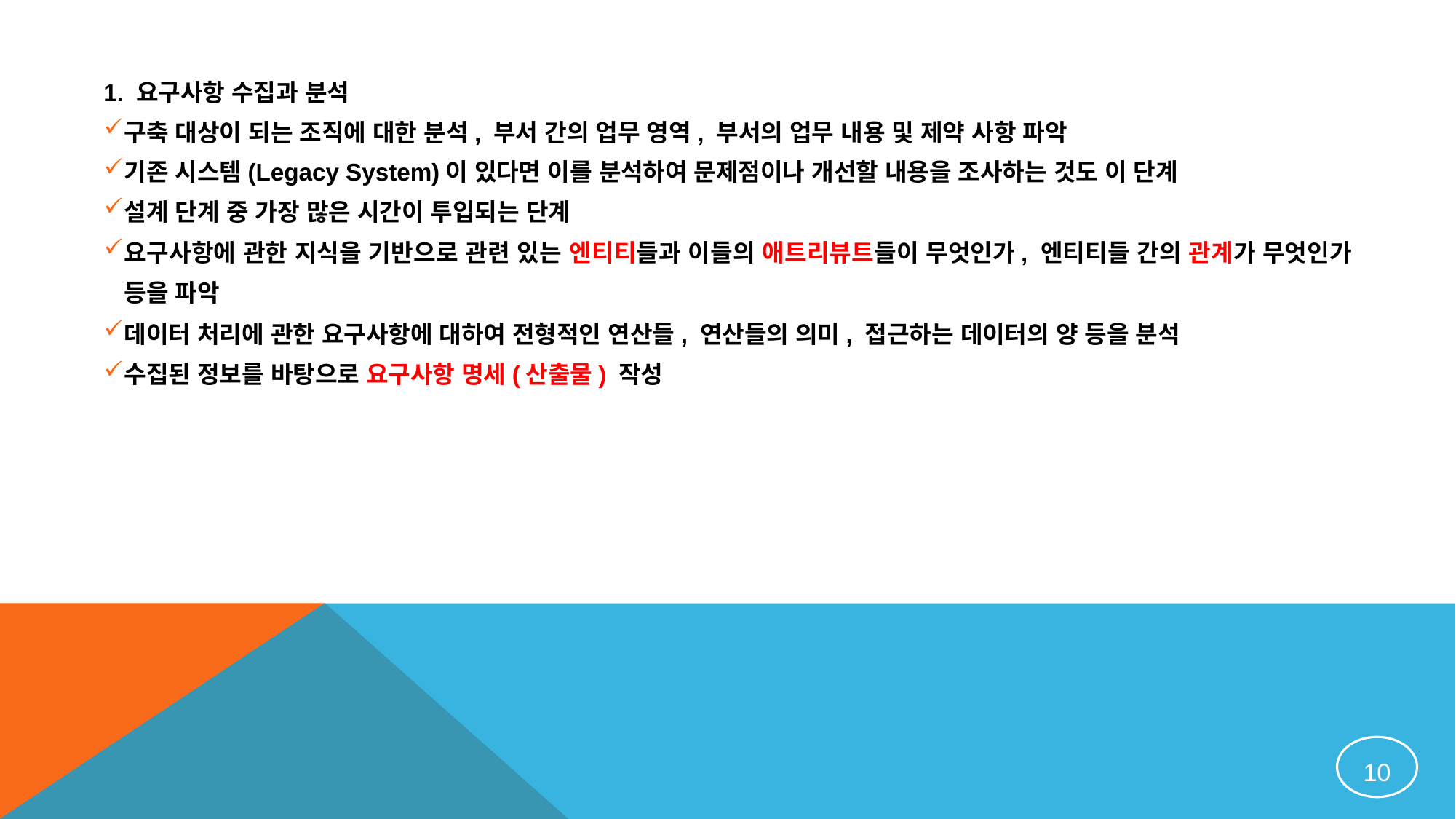

1. 요구사항 수집과 분석
구축 대상이 되는 조직에 대한 분석, 부서 간의 업무 영역, 부서의 업무 내용 및 제약 사항 파악
기존 시스템(Legacy System)이 있다면 이를 분석하여 문제점이나 개선할 내용을 조사하는 것도 이 단계
설계 단계 중 가장 많은 시간이 투입되는 단계
요구사항에 관한 지식을 기반으로 관련 있는 엔티티들과 이들의 애트리뷰트들이 무엇인가, 엔티티들 간의 관계가 무엇인가 등을 파악
데이터 처리에 관한 요구사항에 대하여 전형적인 연산들, 연산들의 의미, 접근하는 데이터의 양 등을 분석
수집된 정보를 바탕으로 요구사항 명세(산출물) 작성

10